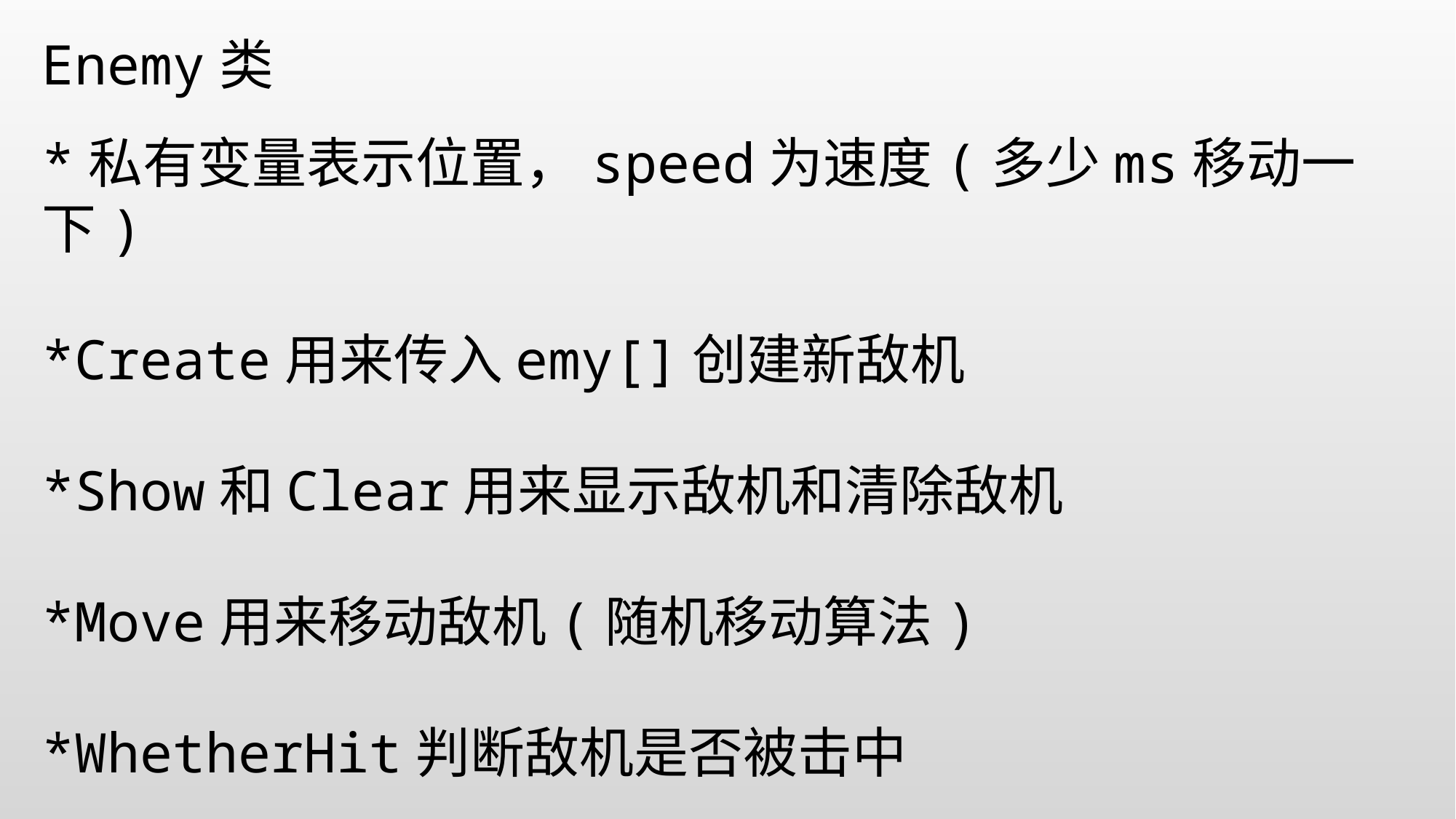

Enemy类

*私有变量表示位置，speed为速度(多少ms移动一下)

*Create用来传入emy[]创建新敌机

*Show和Clear用来显示敌机和清除敌机

*Move用来移动敌机(随机移动算法)

*WhetherHit判断敌机是否被击中